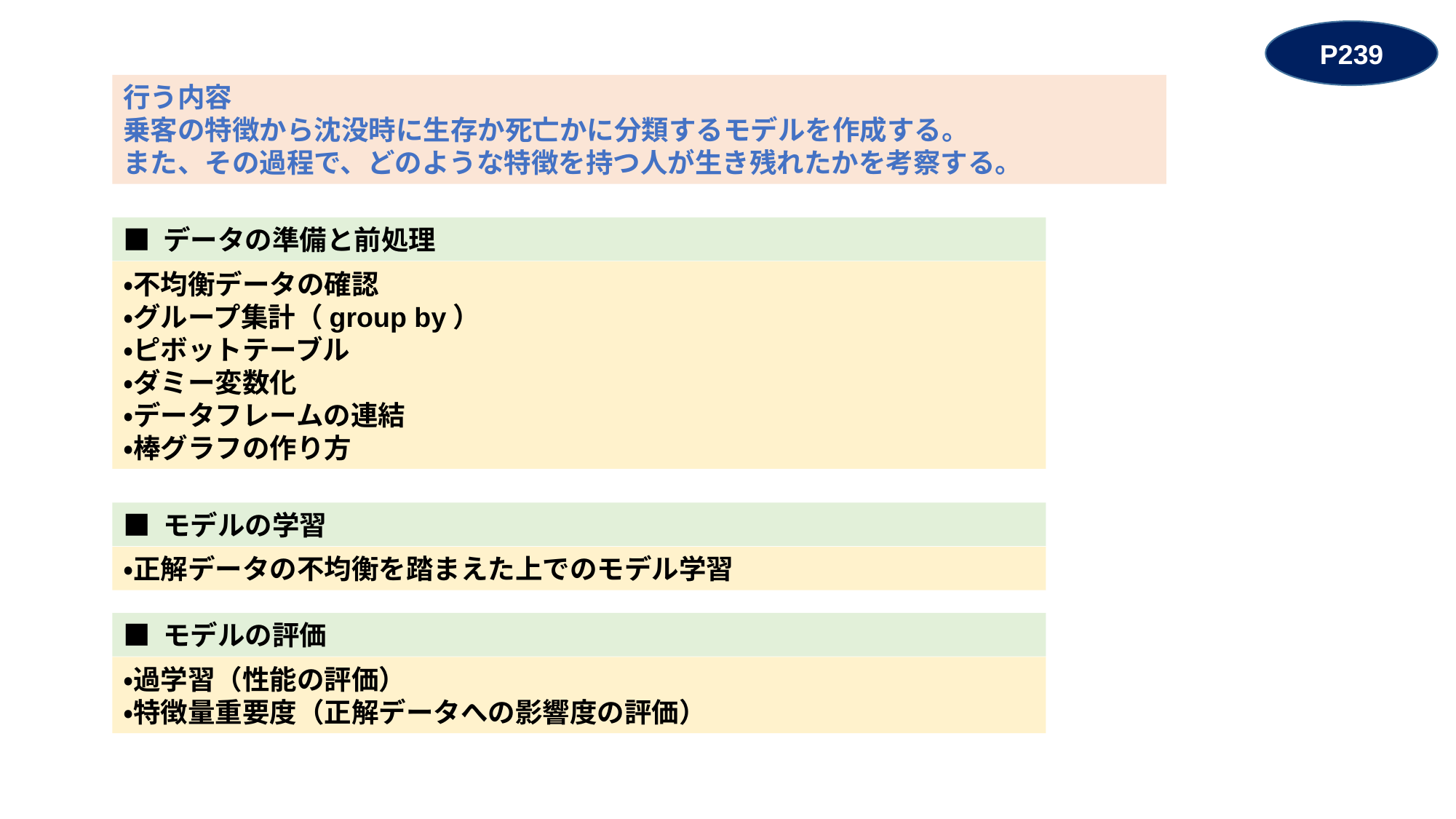

P239
行う内容
乗客の特徴から沈没時に生存か死亡かに分類するモデルを作成する。
また、その過程で、どのような特徴を持つ人が生き残れたかを考察する。
■ データの準備と前処理
・不均衡データの確認
・グループ集計（group by）
・ピボットテーブル
・ダミー変数化
・データフレームの連結
・棒グラフの作り方
■ モデルの学習
・正解データの不均衡を踏まえた上でのモデル学習
■ モデルの評価
・過学習（性能の評価）
・特徴量重要度（正解データへの影響度の評価）